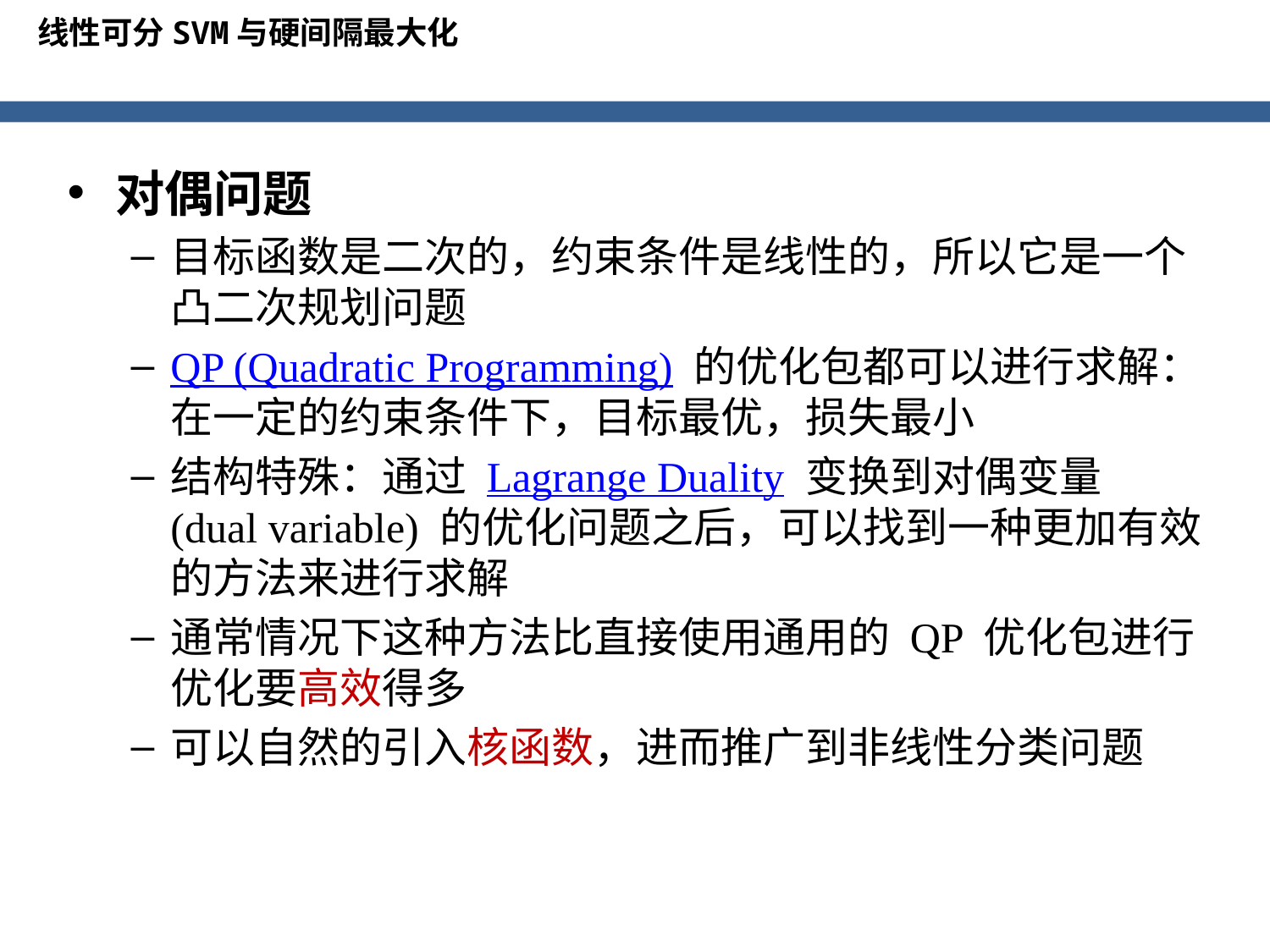

线性可分SVM与硬间隔最大化
对偶问题
目标函数是二次的，约束条件是线性的，所以它是一个凸二次规划问题
QP (Quadratic Programming) 的优化包都可以进行求解：在一定的约束条件下，目标最优，损失最小
结构特殊：通过 Lagrange Duality 变换到对偶变量 (dual variable) 的优化问题之后，可以找到一种更加有效的方法来进行求解
通常情况下这种方法比直接使用通用的 QP 优化包进行优化要高效得多
可以自然的引入核函数，进而推广到非线性分类问题